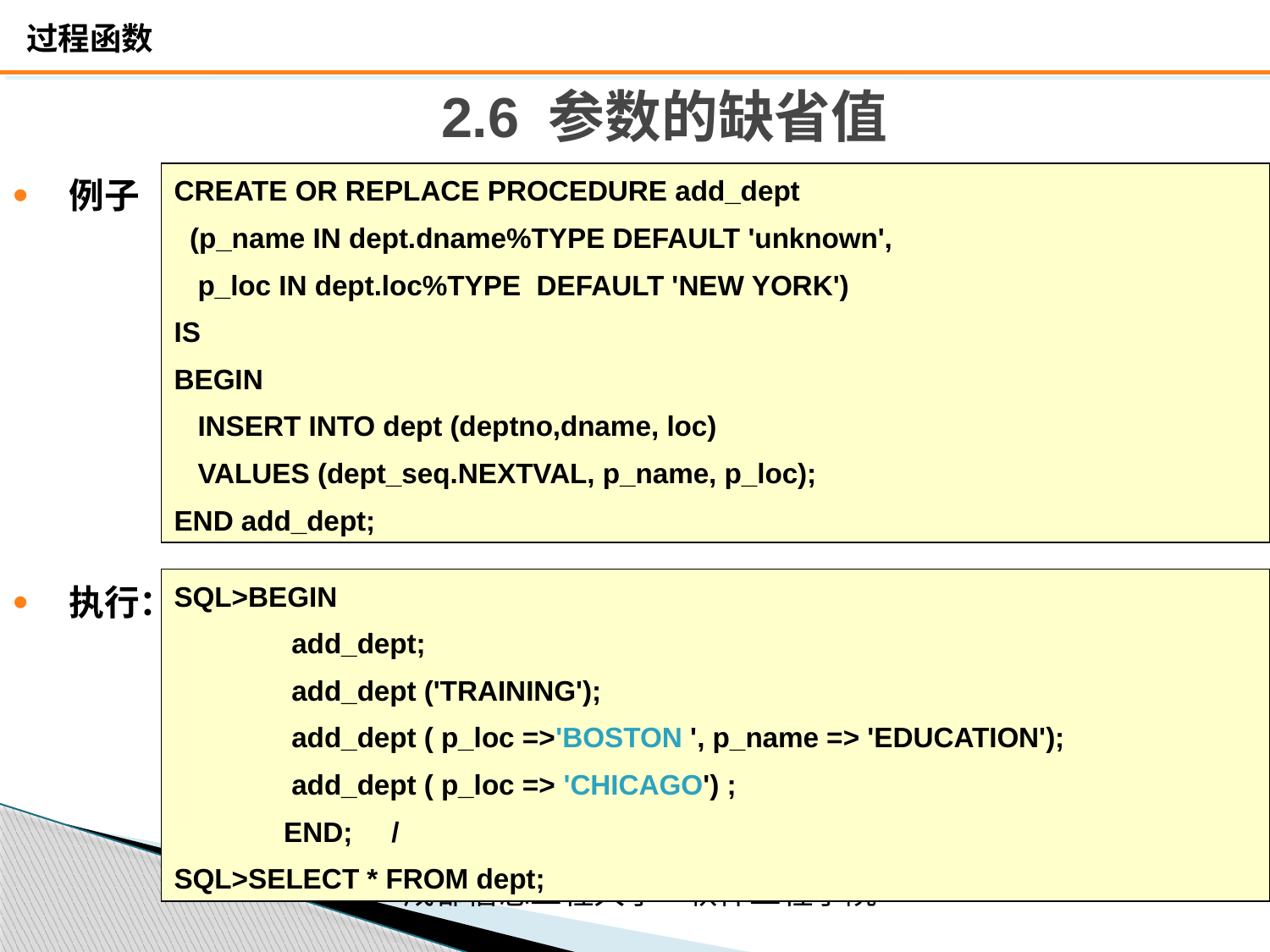

# 2.6 参数的缺省值
CREATE OR REPLACE PROCEDURE add_dept
  (p_name IN dept.dname%TYPE DEFAULT 'unknown',
   p_loc IN dept.loc%TYPE  DEFAULT 'NEW YORK')
IS
BEGIN
   INSERT INTO dept (deptno,dname, loc)
   VALUES (dept_seq.NEXTVAL, p_name, p_loc);
END add_dept;
例子
SQL>BEGIN
               add_dept;
               add_dept ('TRAINING');
               add_dept ( p_loc =>'BOSTON ', p_name => 'EDUCATION');
               add_dept ( p_loc => 'CHICAGO') ;
              END;     /
SQL>SELECT * FROM dept;
执行：